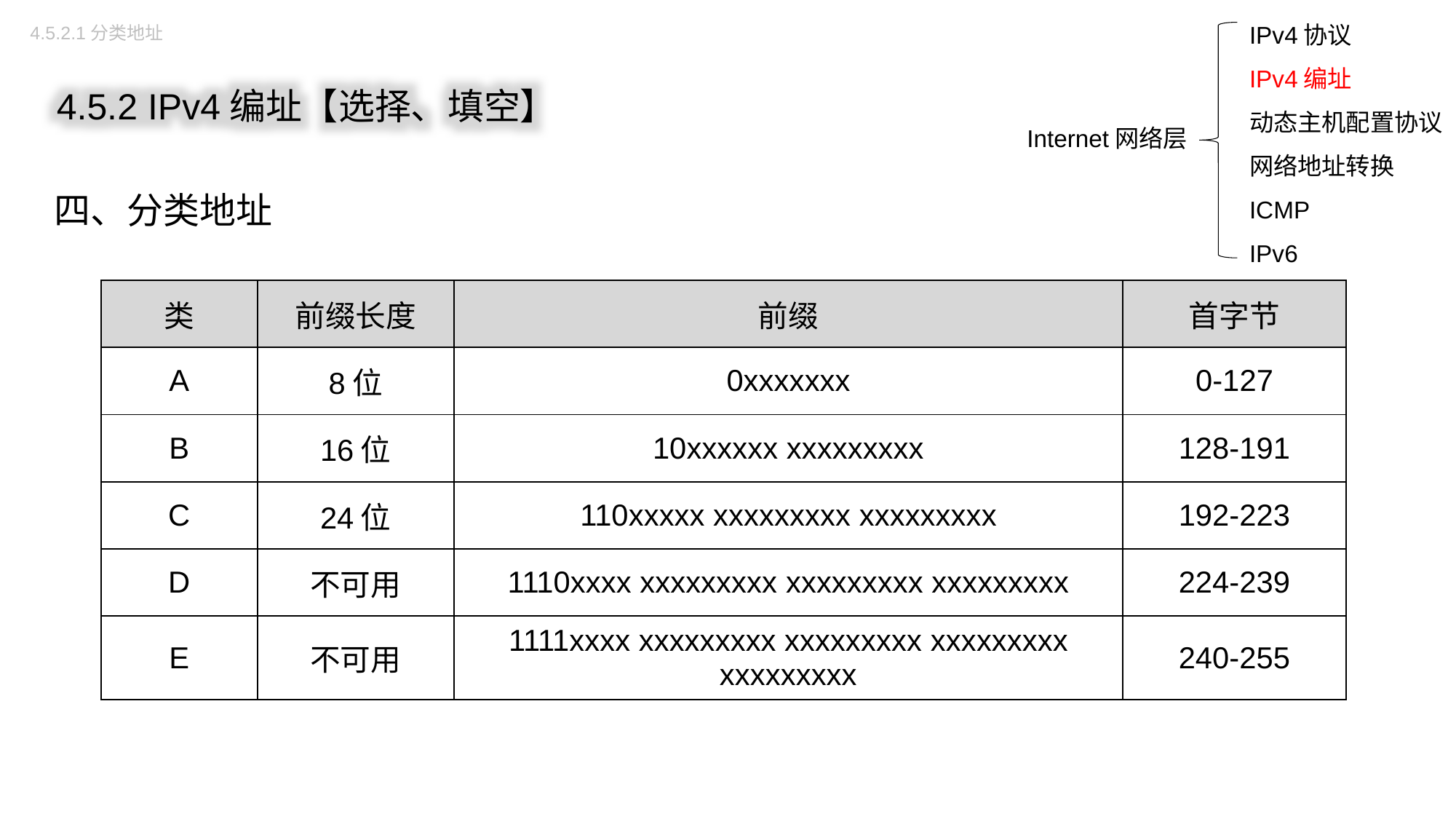

IPv4协议
IPv4编址
动态主机配置协议
网络地址转换
ICMP
IPv6
4.5.2.1分类地址

4.5.2 IPv4编址【选择、填空】
Internet网络层
四、分类地址
| 类 | 前缀长度 | 前缀 | 首字节 |
| --- | --- | --- | --- |
| A | 8位 | 0xxxxxxx | 0-127 |
| B | 16位 | 10xxxxxx xxxxxxxxx | 128-191 |
| C | 24位 | 110xxxxx xxxxxxxxx xxxxxxxxx | 192-223 |
| D | 不可用 | 1110xxxx xxxxxxxxx xxxxxxxxx xxxxxxxxx | 224-239 |
| E | 不可用 | 1111xxxx xxxxxxxxx xxxxxxxxx xxxxxxxxx xxxxxxxxx | 240-255 |